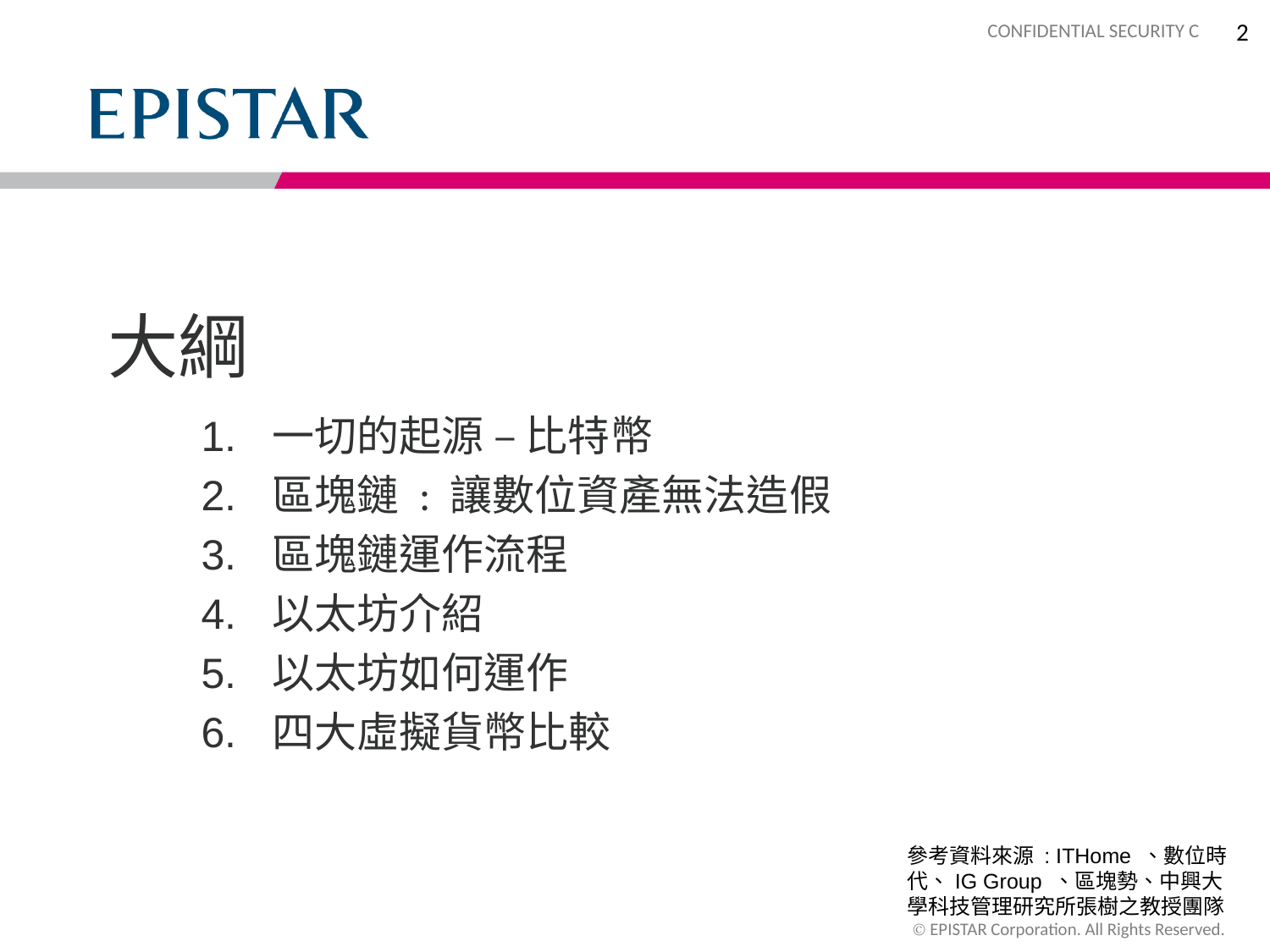

2
# 大綱
一切的起源 – 比特幣
區塊鏈 : 讓數位資產無法造假
區塊鏈運作流程
以太坊介紹
以太坊如何運作
四大虛擬貨幣比較
參考資料來源 : ITHome 、數位時代、IG Group 、區塊勢、中興大學科技管理研究所張樹之教授團隊